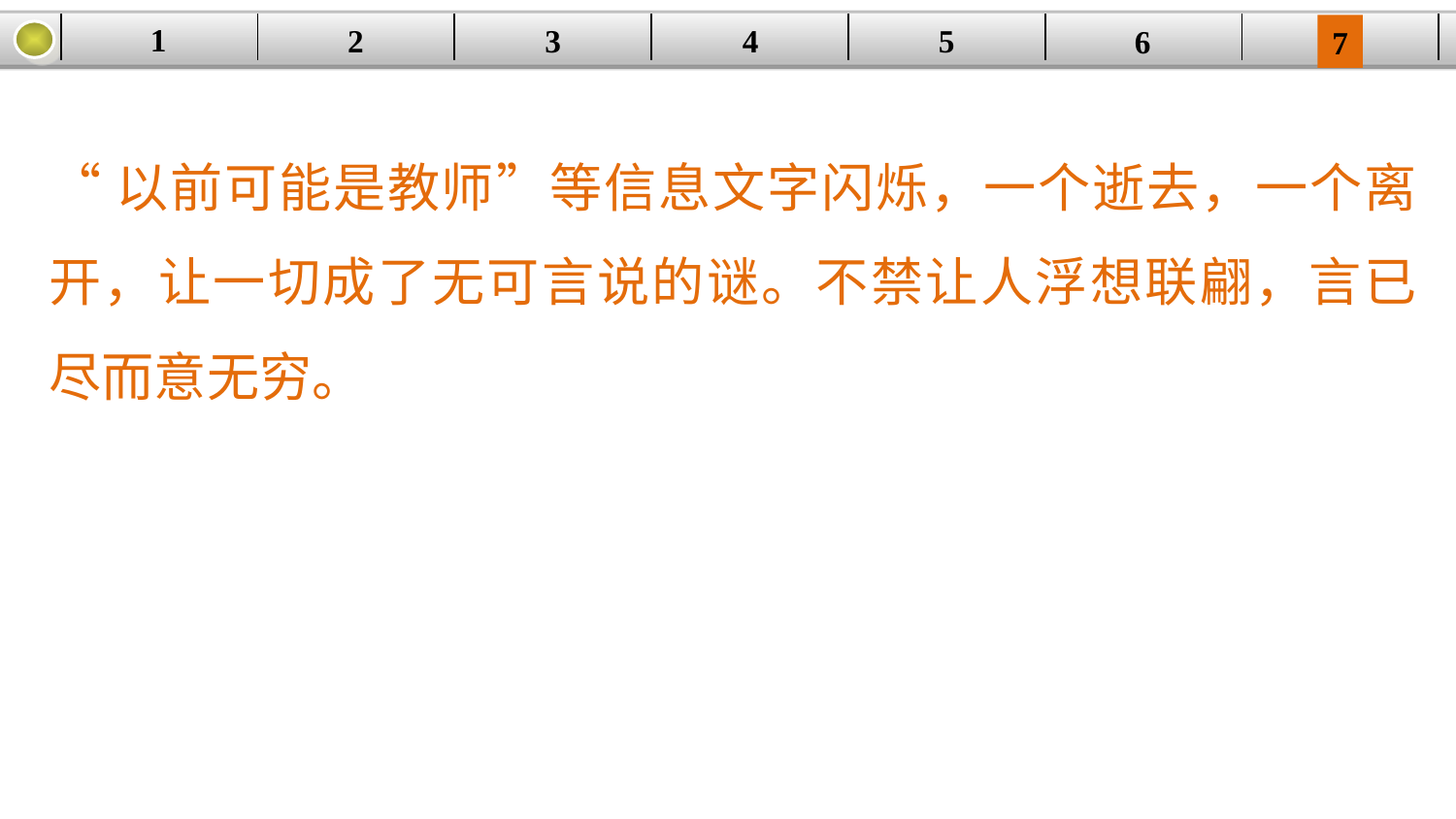

1
5
3
2
|  |  |  |  |  |  |  |
| --- | --- | --- | --- | --- | --- | --- |
4
6
7

“以前可能是教师”等信息文字闪烁，一个逝去，一个离开，让一切成了无可言说的谜。不禁让人浮想联翩，言已尽而意无穷。